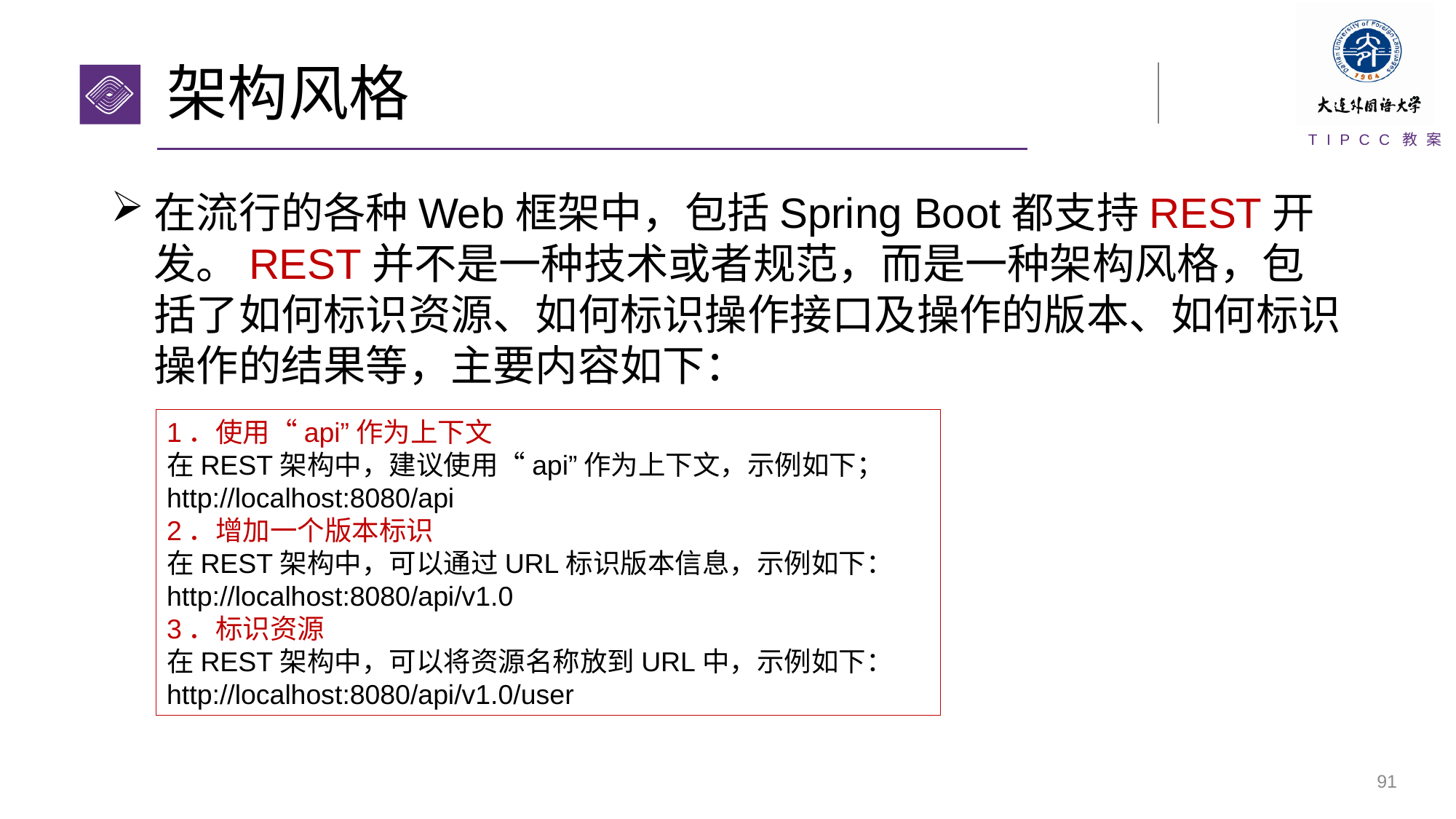

# 架构风格
在流行的各种Web框架中，包括Spring Boot都支持REST开发。REST并不是一种技术或者规范，而是一种架构风格，包括了如何标识资源、如何标识操作接口及操作的版本、如何标识操作的结果等，主要内容如下：
1．使用“api”作为上下文
在REST架构中，建议使用“api”作为上下文，示例如下；
http://localhost:8080/api
2．增加一个版本标识
在REST架构中，可以通过URL标识版本信息，示例如下：
http://localhost:8080/api/v1.0
3．标识资源
在REST架构中，可以将资源名称放到URL中，示例如下：
http://localhost:8080/api/v1.0/user
91